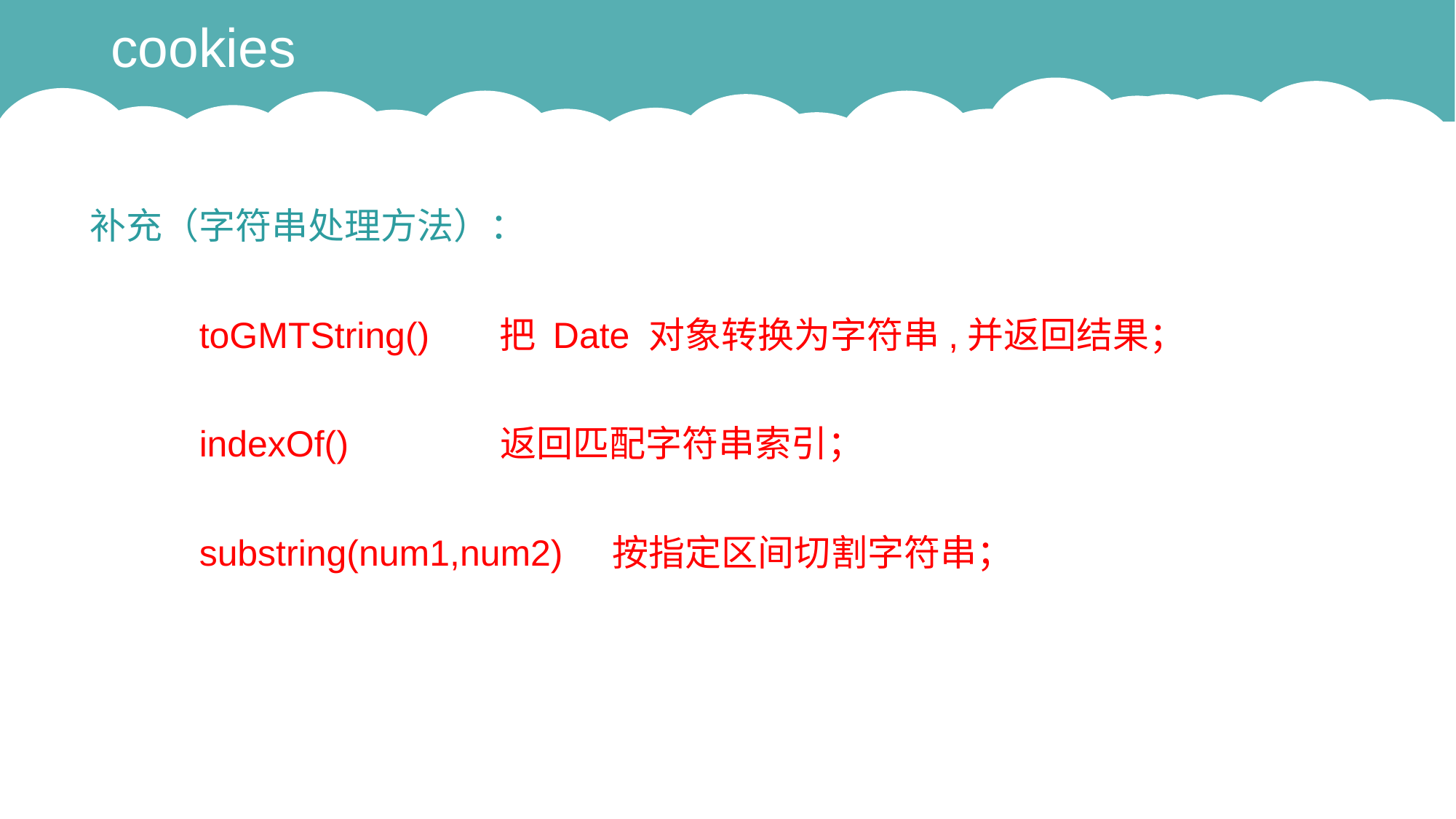

# cookies
补充（字符串处理方法）：

	toGMTString()      把 Date 对象转换为字符串,并返回结果；

	indexOf()              返回匹配字符串索引；

	substring(num1,num2)    按指定区间切割字符串；